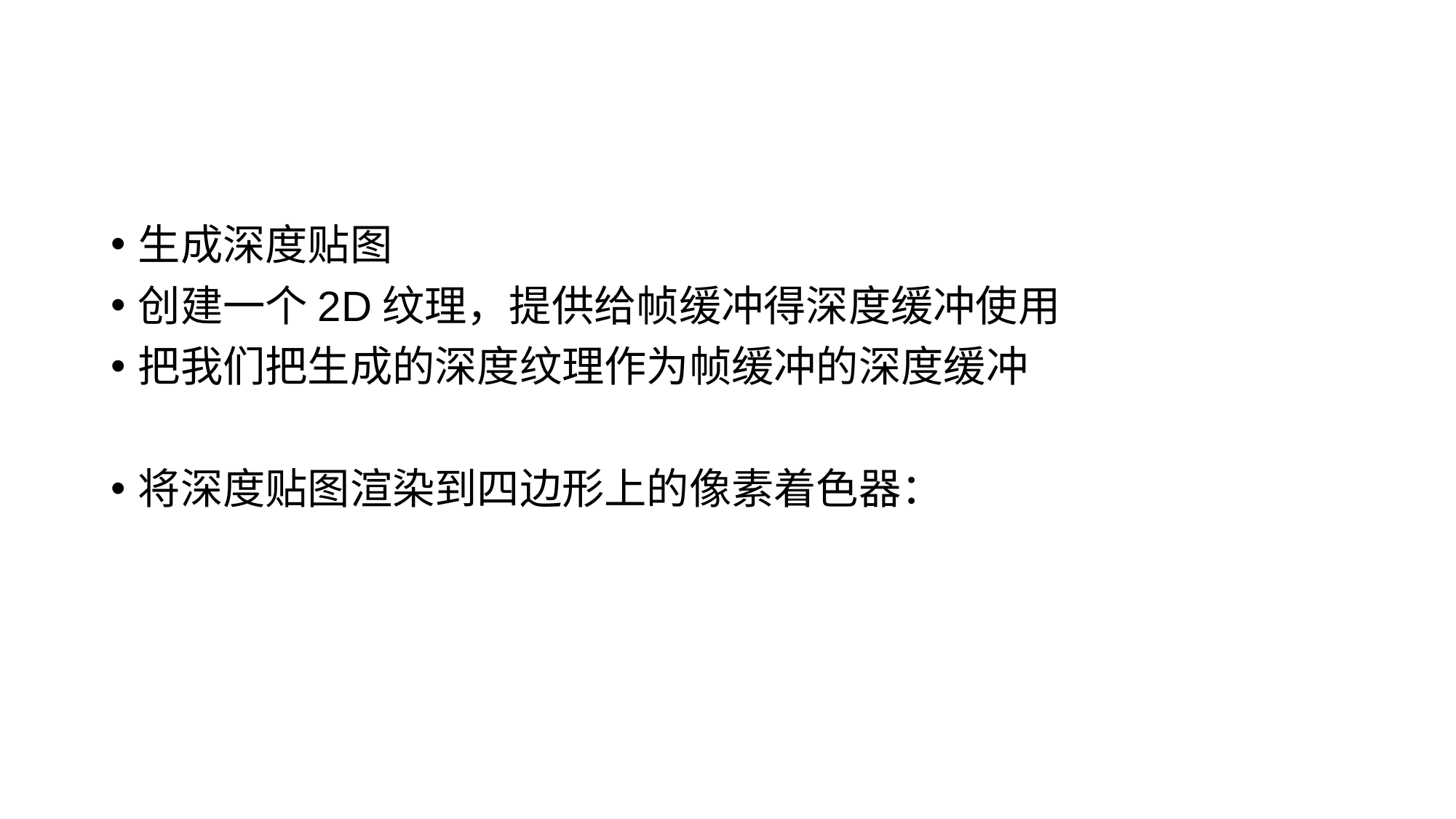

#
生成深度贴图
创建一个2D纹理，提供给帧缓冲得深度缓冲使用
把我们把生成的深度纹理作为帧缓冲的深度缓冲

将深度贴图渲染到四边形上的像素着色器：